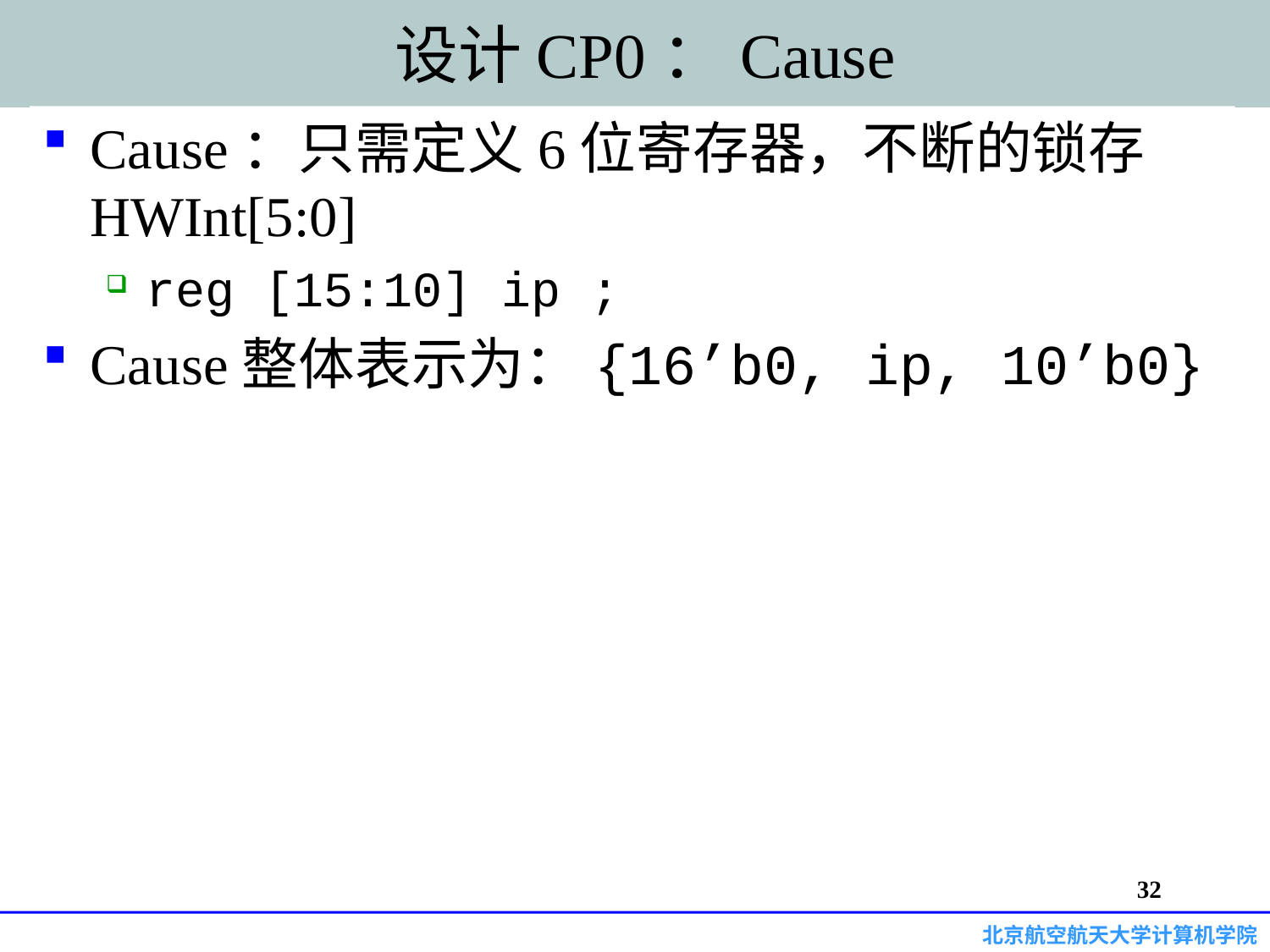

# 设计CP0：Cause
Cause：只需定义6位寄存器，不断的锁存HWInt[5:0]
reg [15:10] ip ;
Cause整体表示为：{16’b0, ip, 10’b0}
32